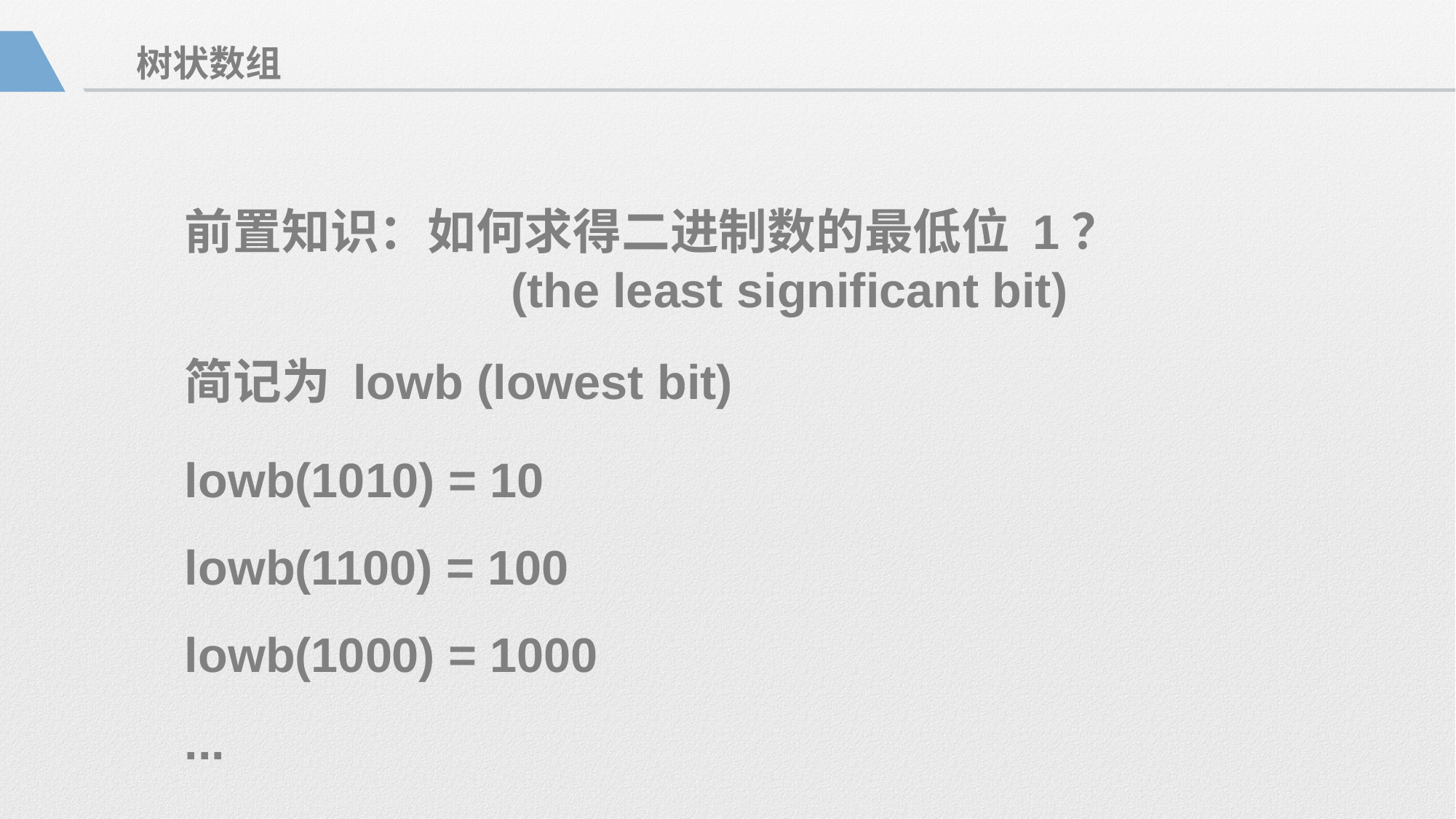

树状数组
前置知识：如何求得二进制数的最低位 1？
		        (the least significant bit)
简记为 lowb (lowest bit)
lowb(1010) = 10
lowb(1100) = 100
lowb(1000) = 1000
...